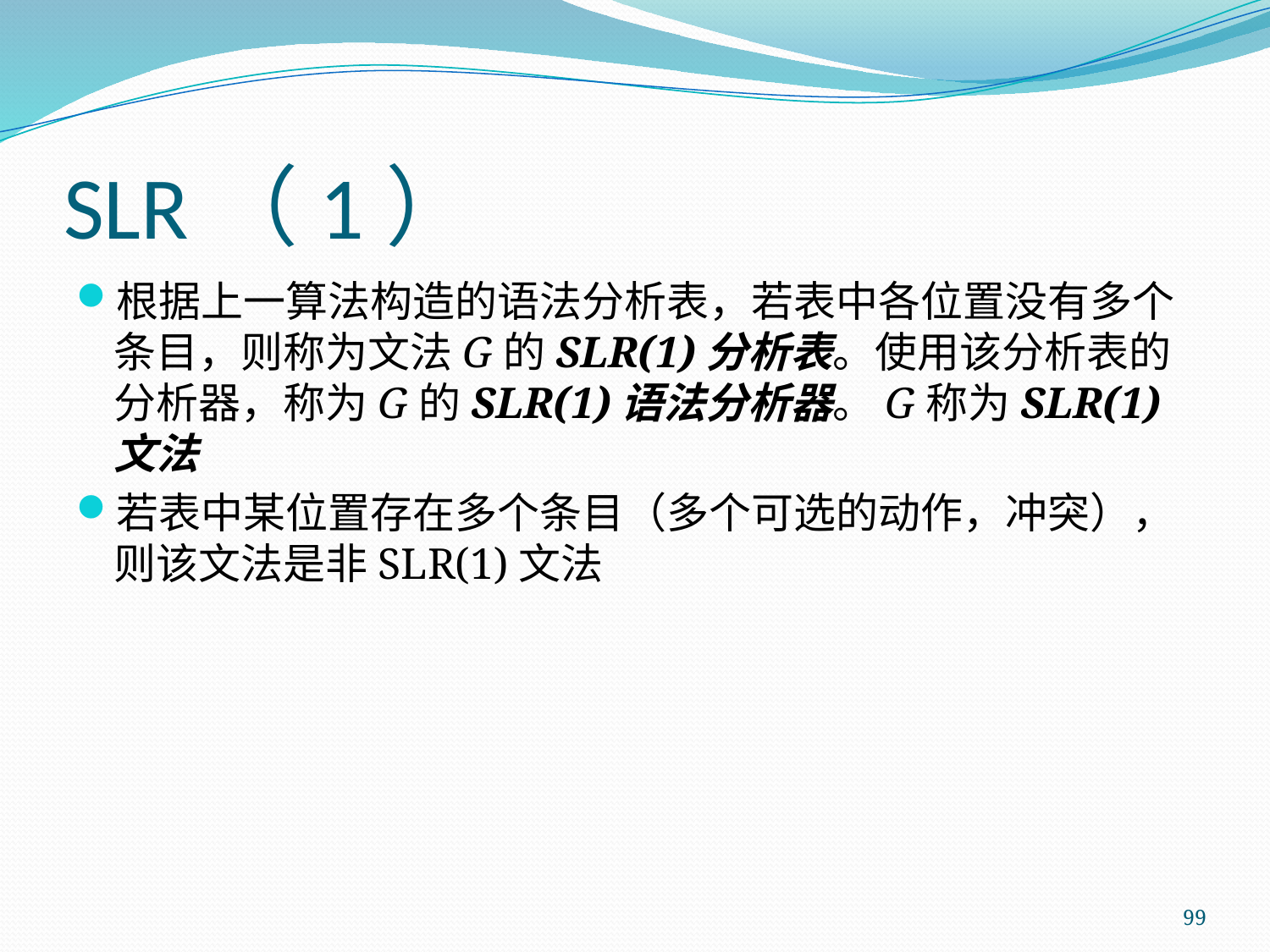

# SLR（1）
根据上一算法构造的语法分析表，若表中各位置没有多个条目，则称为文法G的SLR(1)分析表。使用该分析表的分析器，称为G的SLR(1)语法分析器。G称为SLR(1)文法
若表中某位置存在多个条目（多个可选的动作，冲突），则该文法是非SLR(1)文法

99